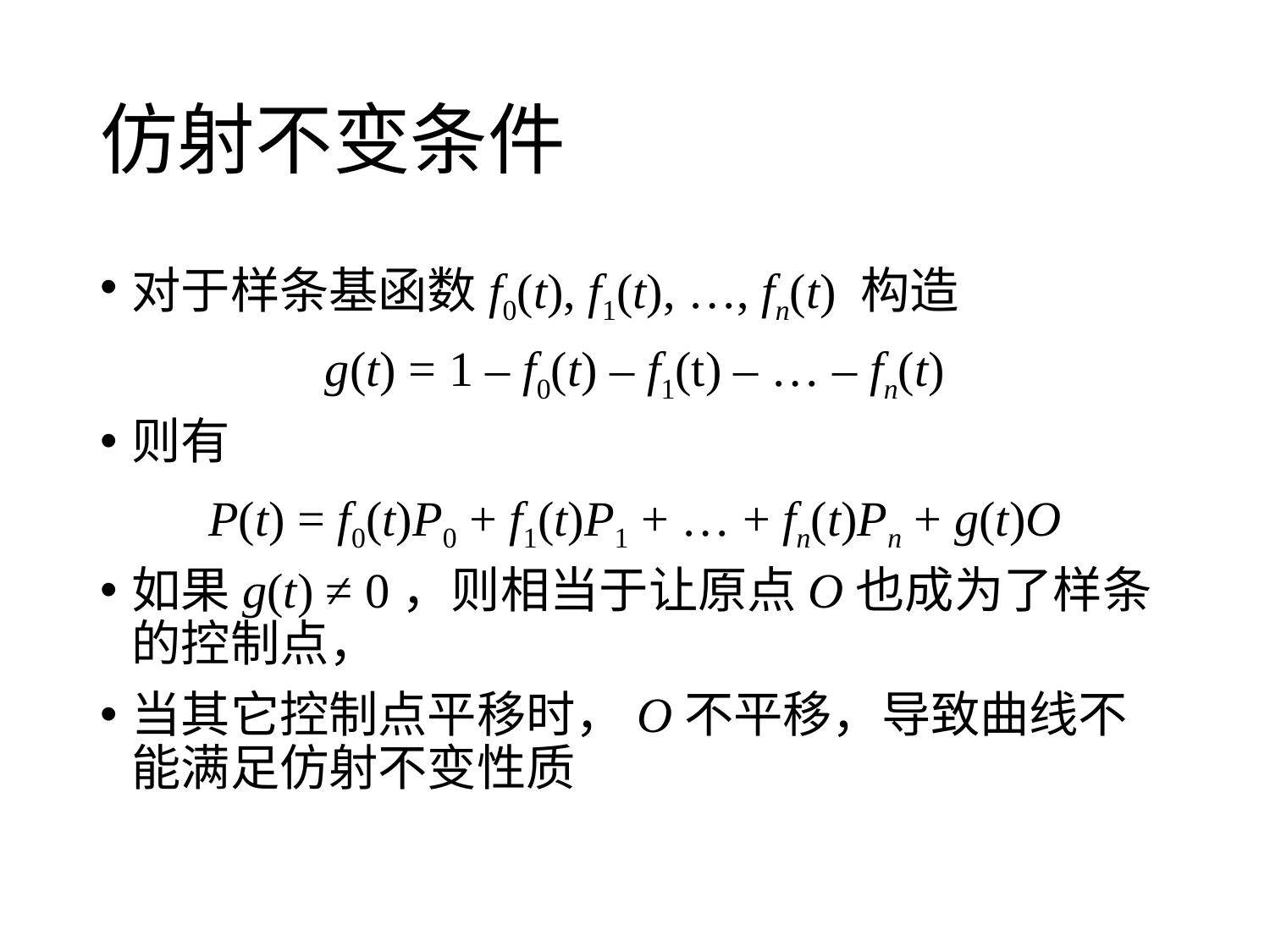

# 仿射不变条件
对于样条基函数f0(t), f1(t), …, fn(t) 构造
g(t) = 1 – f0(t) – f1(t) – … – fn(t)
则有
P(t) = f0(t)P0 + f1(t)P1 + … + fn(t)Pn + g(t)O
如果g(t) ≠ 0，则相当于让原点O也成为了样条的控制点，
当其它控制点平移时，O不平移，导致曲线不能满足仿射不变性质